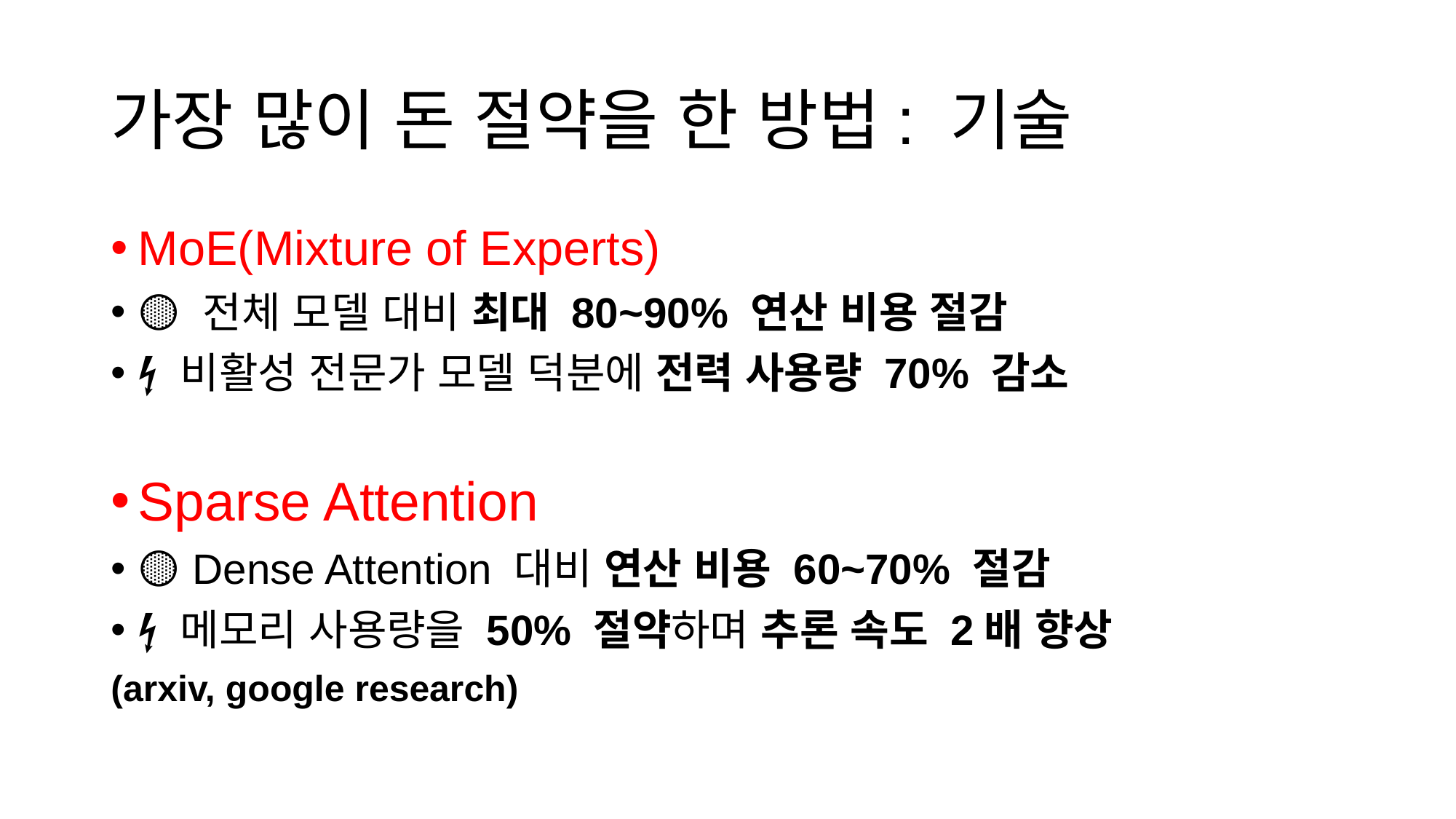

# 가장 많이 돈 절약을 한 방법: 기술
MoE(Mixture of Experts)
🟡 전체 모델 대비 최대 80~90% 연산 비용 절감
⚡ 비활성 전문가 모델 덕분에 전력 사용량 70% 감소

Sparse Attention
🟡 Dense Attention 대비 연산 비용 60~70% 절감
⚡ 메모리 사용량을 50% 절약하며 추론 속도 2배 향상
(arxiv, google research)